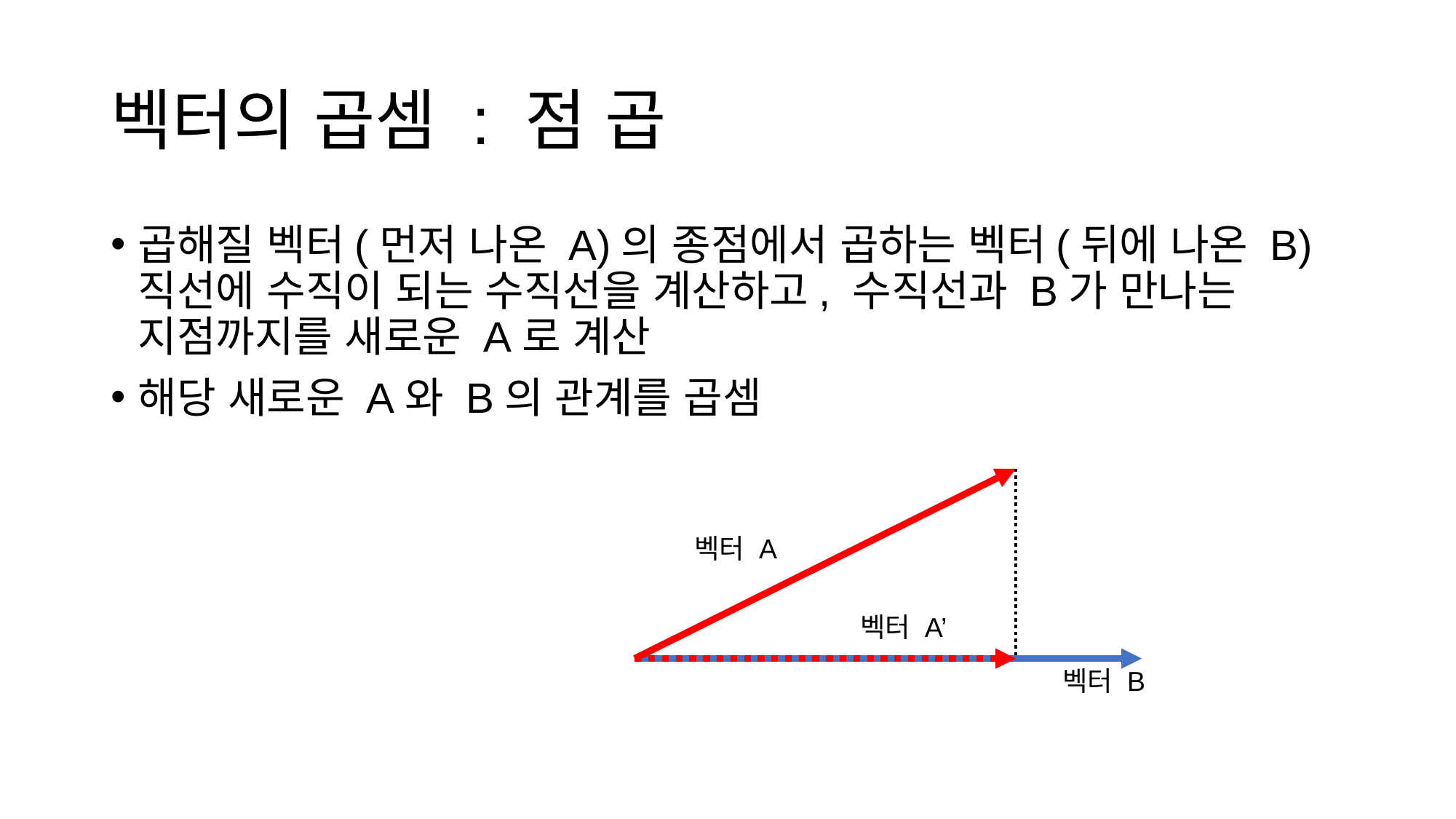

# 벡터의 곱셈 : 점 곱
곱해질 벡터(먼저 나온 A)의 종점에서 곱하는 벡터(뒤에 나온 B) 직선에 수직이 되는 수직선을 계산하고, 수직선과 B가 만나는 지점까지를 새로운 A로 계산
해당 새로운 A와 B의 관계를 곱셈
벡터 A
벡터 A’
벡터 B